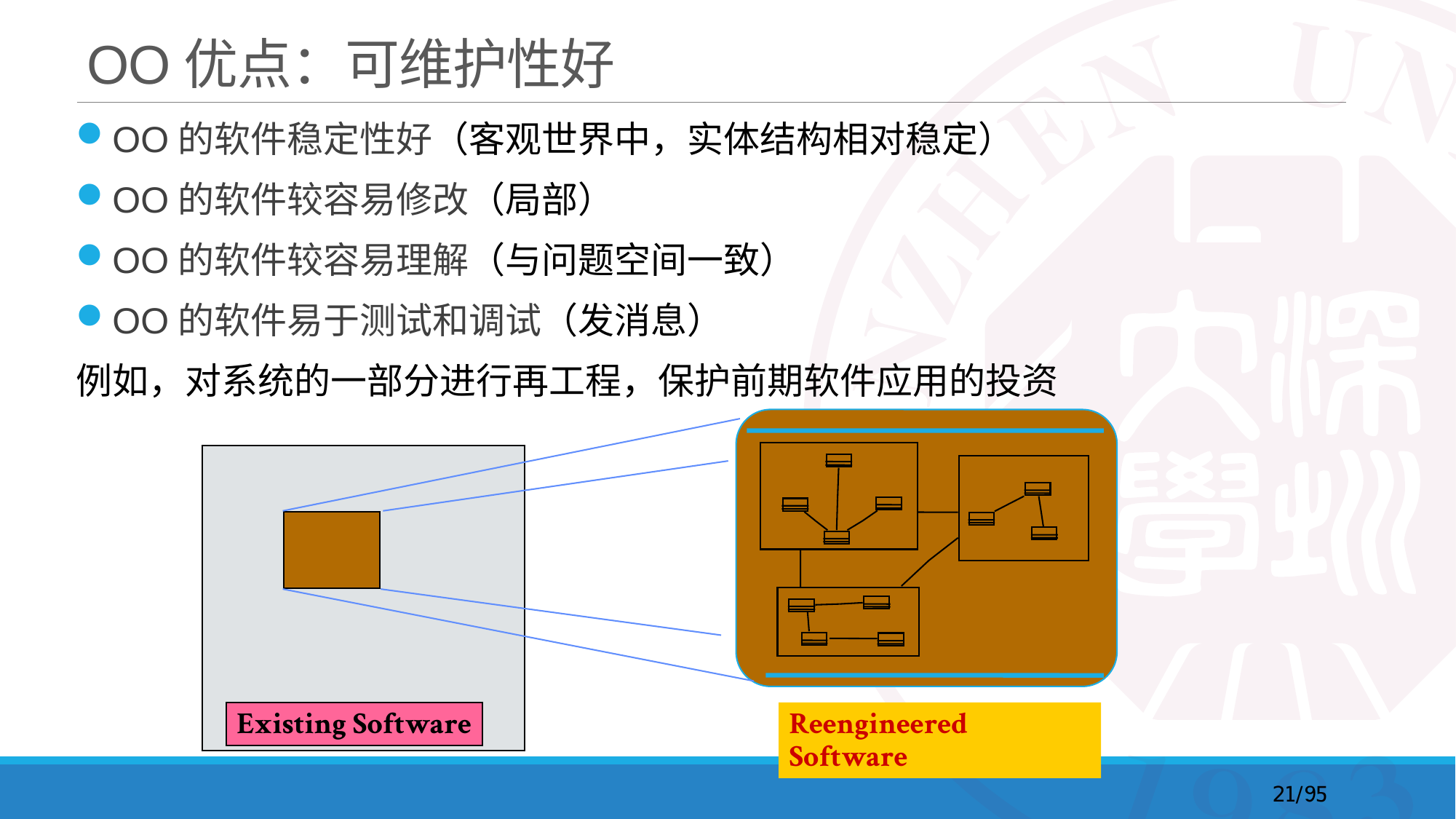

# OO优点：可维护性好
OO的软件稳定性好（客观世界中，实体结构相对稳定）
OO的软件较容易修改（局部）
OO的软件较容易理解（与问题空间一致）
OO的软件易于测试和调试（发消息）
例如，对系统的一部分进行再工程，保护前期软件应用的投资

Existing Software
Reengineered Software
21/95